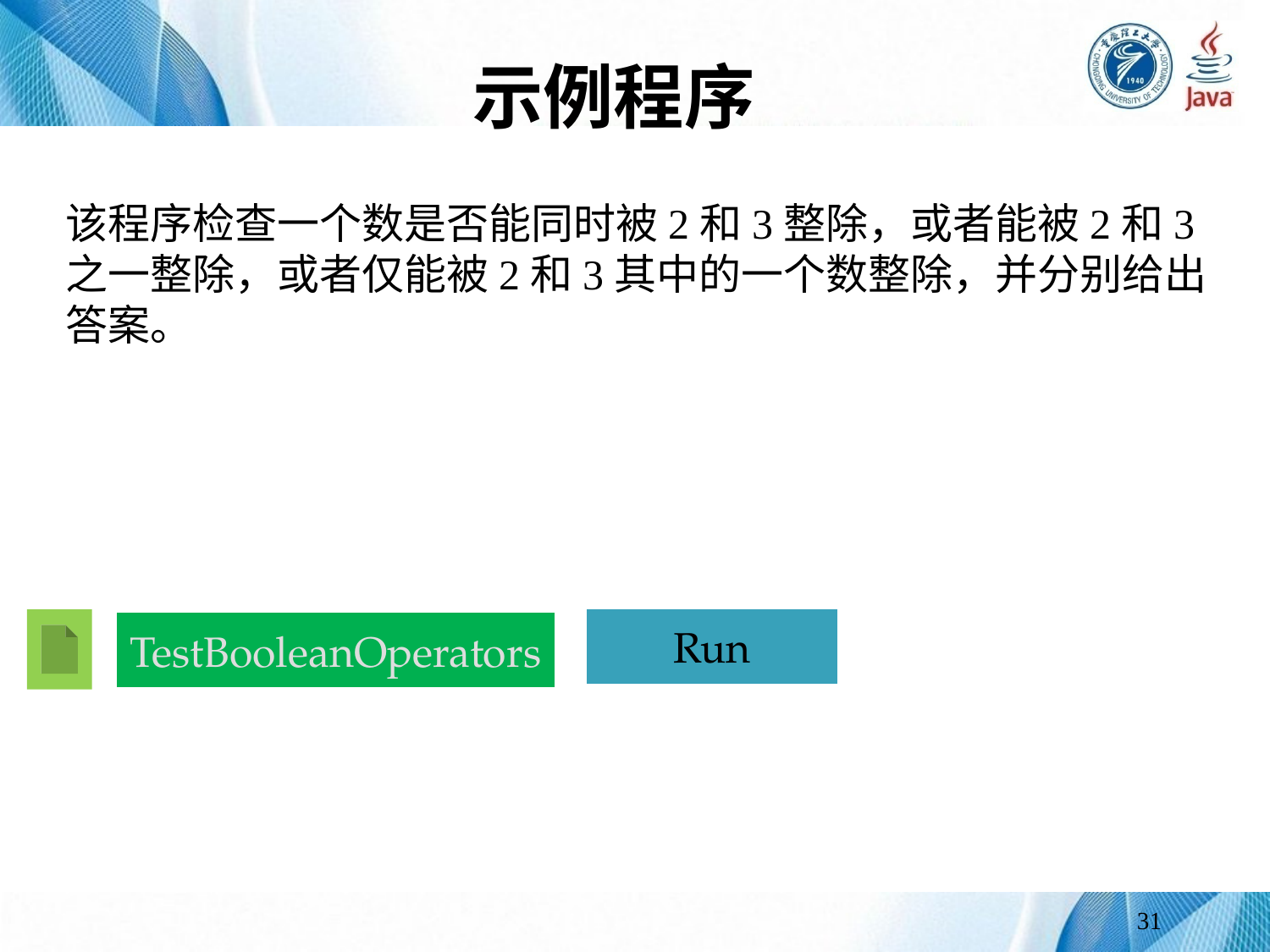

# 示例程序
该程序检查一个数是否能同时被2和3整除，或者能被2和3之一整除，或者仅能被2和3其中的一个数整除，并分别给出答案。

Run
TestBooleanOperators
31